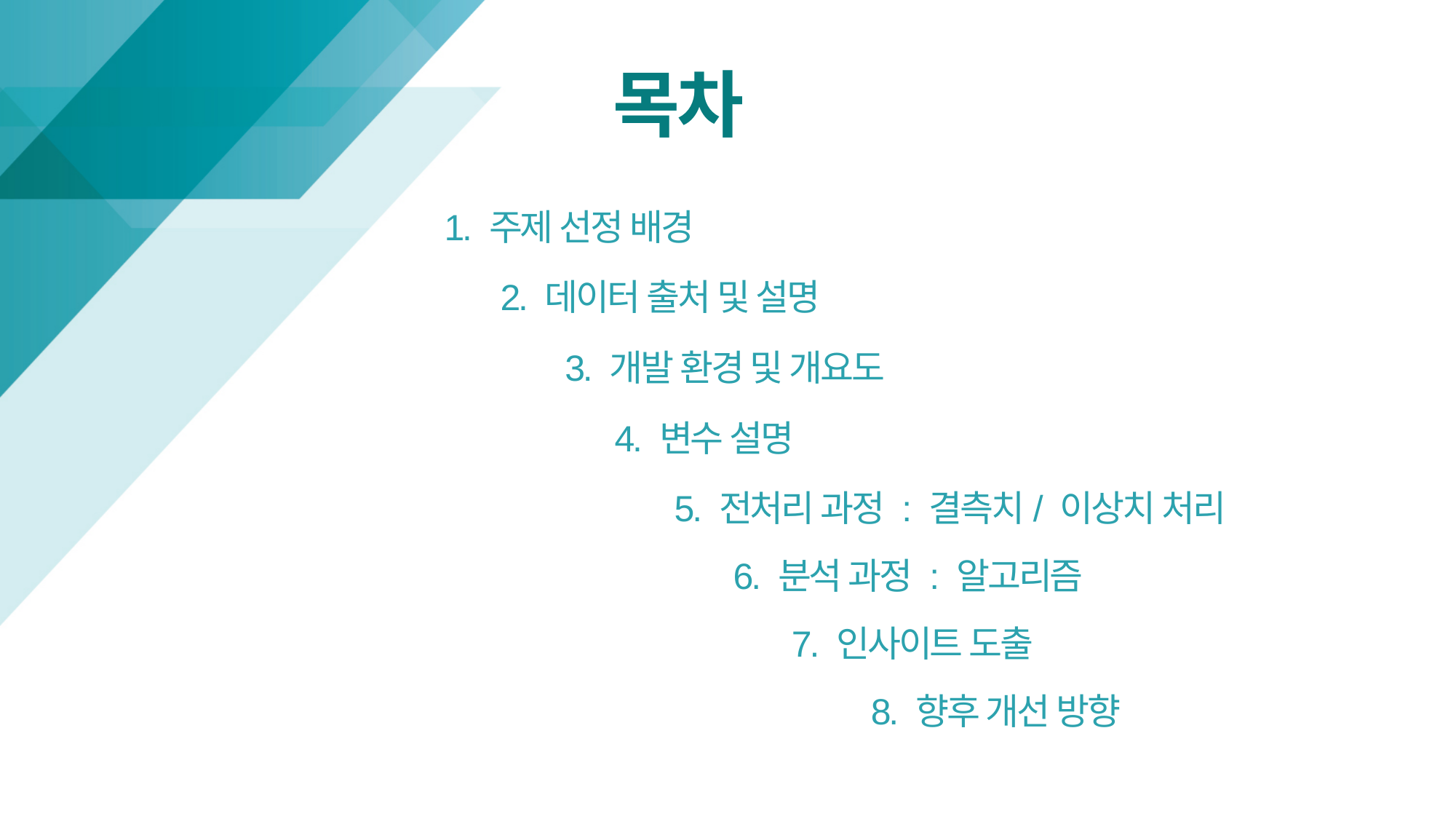

목차
1. 주제 선정 배경
2. 데이터 출처 및 설명
3. 개발 환경 및 개요도
4. 변수 설명
5. 전처리 과정 : 결측치/ 이상치 처리
6. 분석 과정 : 알고리즘
7. 인사이트 도출
8. 향후 개선 방향